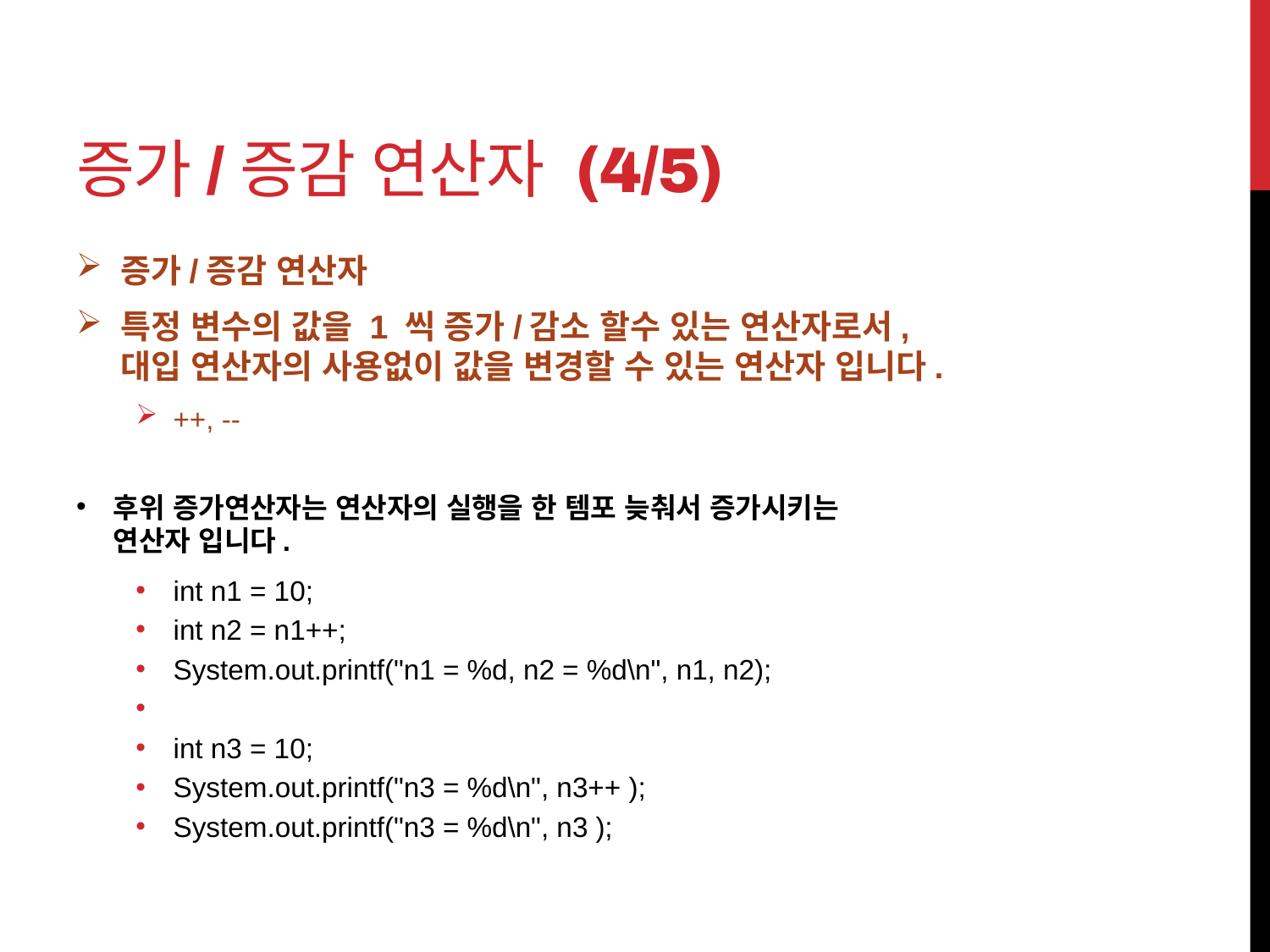

# 증가/증감 연산자 (4/5)
증가/증감 연산자
특정 변수의 값을 1 씩 증가/감소 할수 있는 연산자로서,
대입 연산자의 사용없이 값을 변경할 수 있는 연산자 입니다.
++, --

후위 증가연산자는 연산자의 실행을 한 템포 늦춰서 증가시키는
연산자 입니다.
int n1 = 10;
int n2 = n1++;
System.out.printf("n1 = %d, n2 = %d\n", n1, n2);

int n3 = 10;
System.out.printf("n3 = %d\n", n3++ );
System.out.printf("n3 = %d\n", n3 );